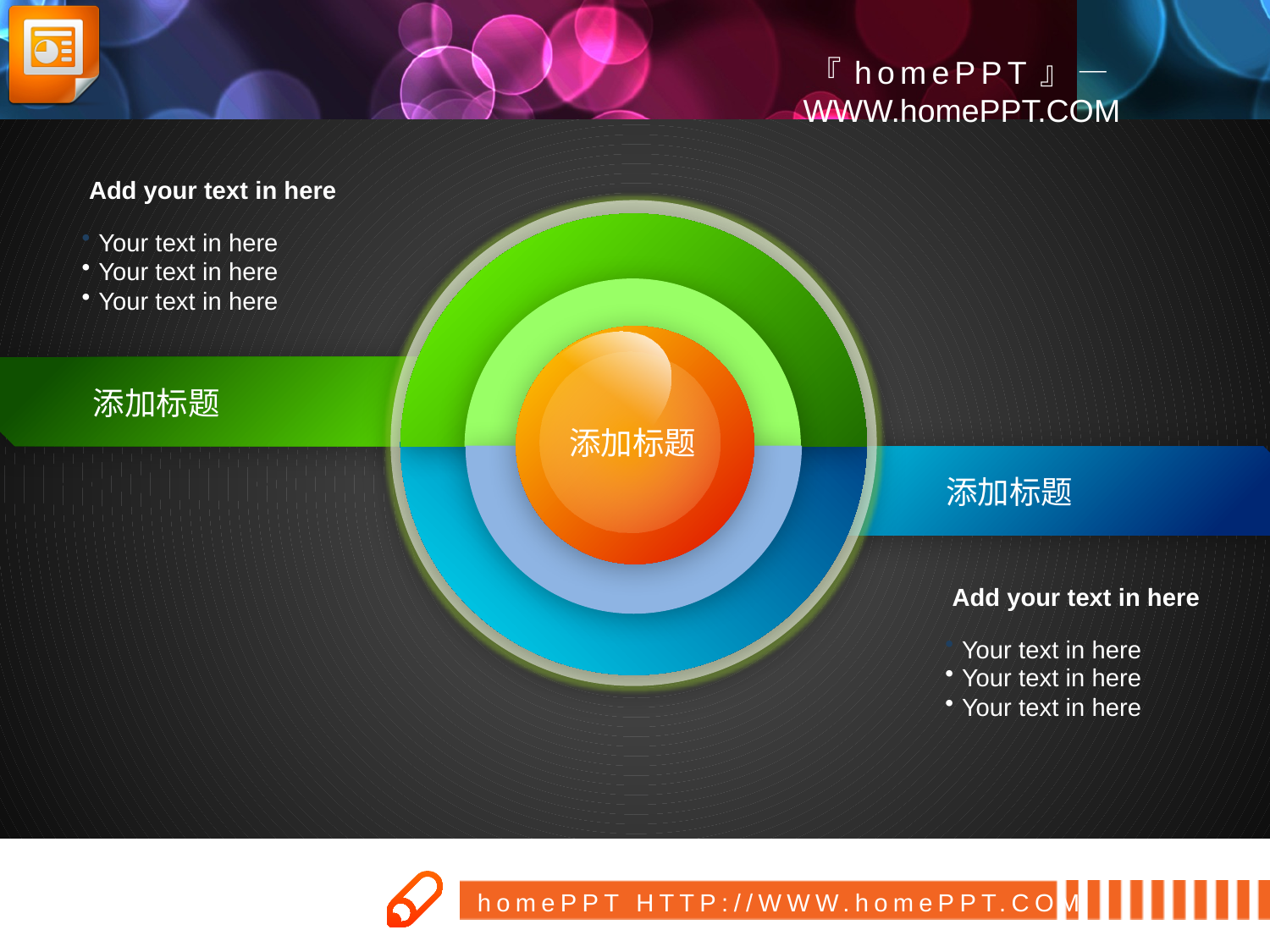

Add your text in here

Your text in here
Your text in here
Your text in here

添加标题
添加标题

添加标题
 Add your text in here

Your text in here
Your text in here
Your text in here